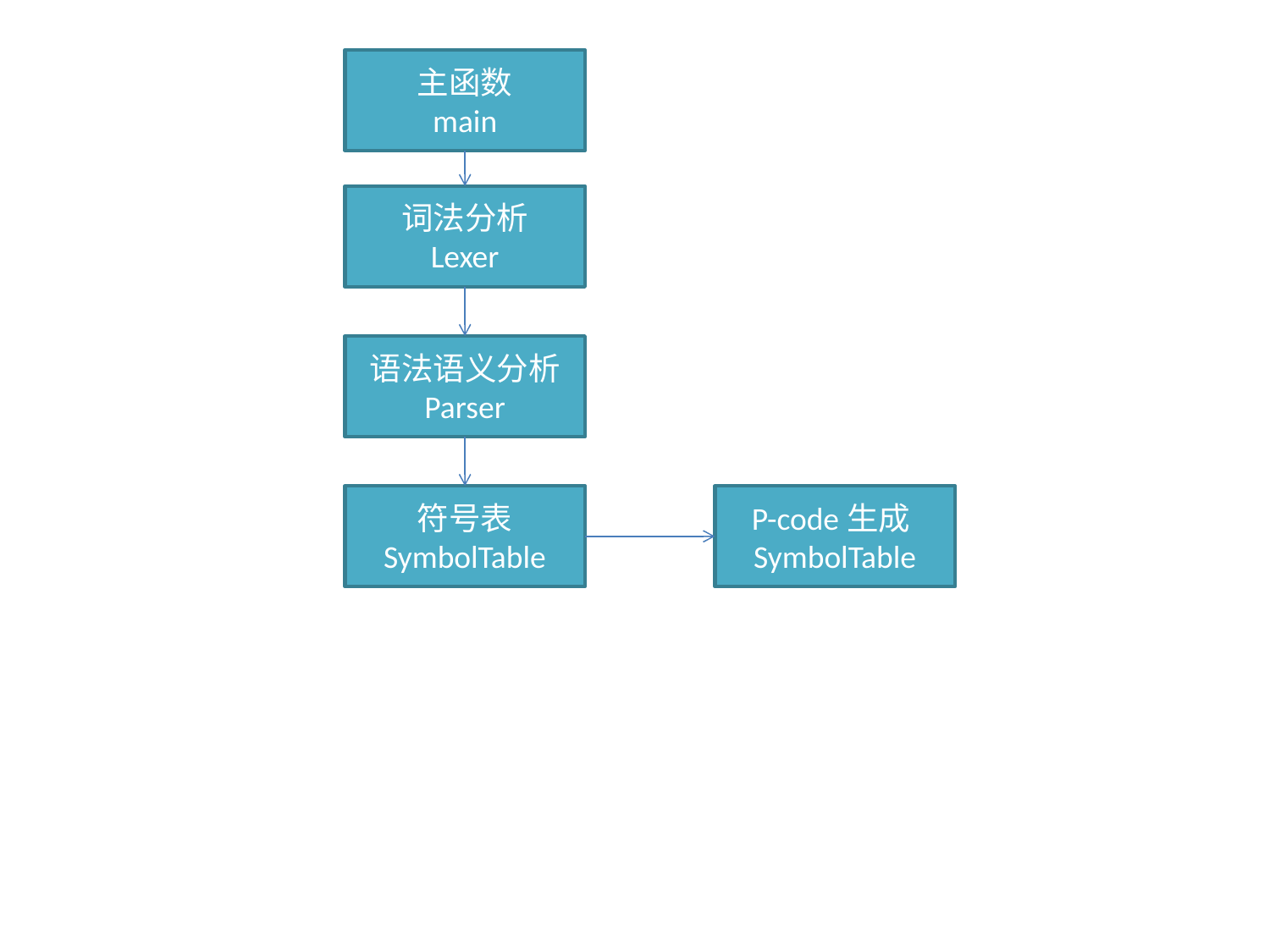

主函数
main
词法分析
Lexer
语法语义分析
Parser
P-code生成SymbolTable
符号表
SymbolTable